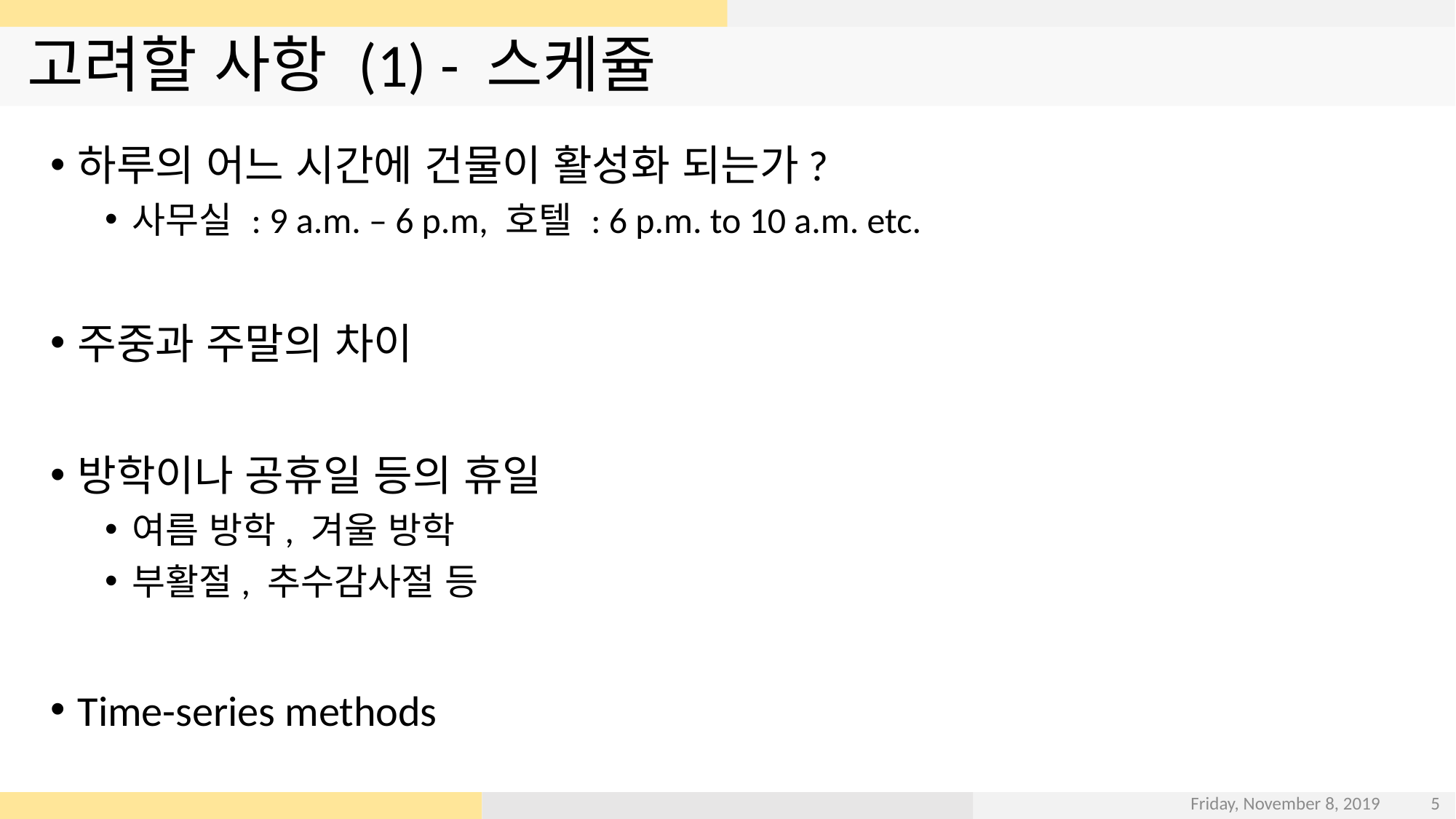

# 고려할 사항 (1) - 스케쥴
하루의 어느 시간에 건물이 활성화 되는가?
사무실 : 9 a.m. – 6 p.m, 호텔 : 6 p.m. to 10 a.m. etc.

주중과 주말의 차이

방학이나 공휴일 등의 휴일
여름 방학, 겨울 방학
부활절, 추수감사절 등

Time-series methods